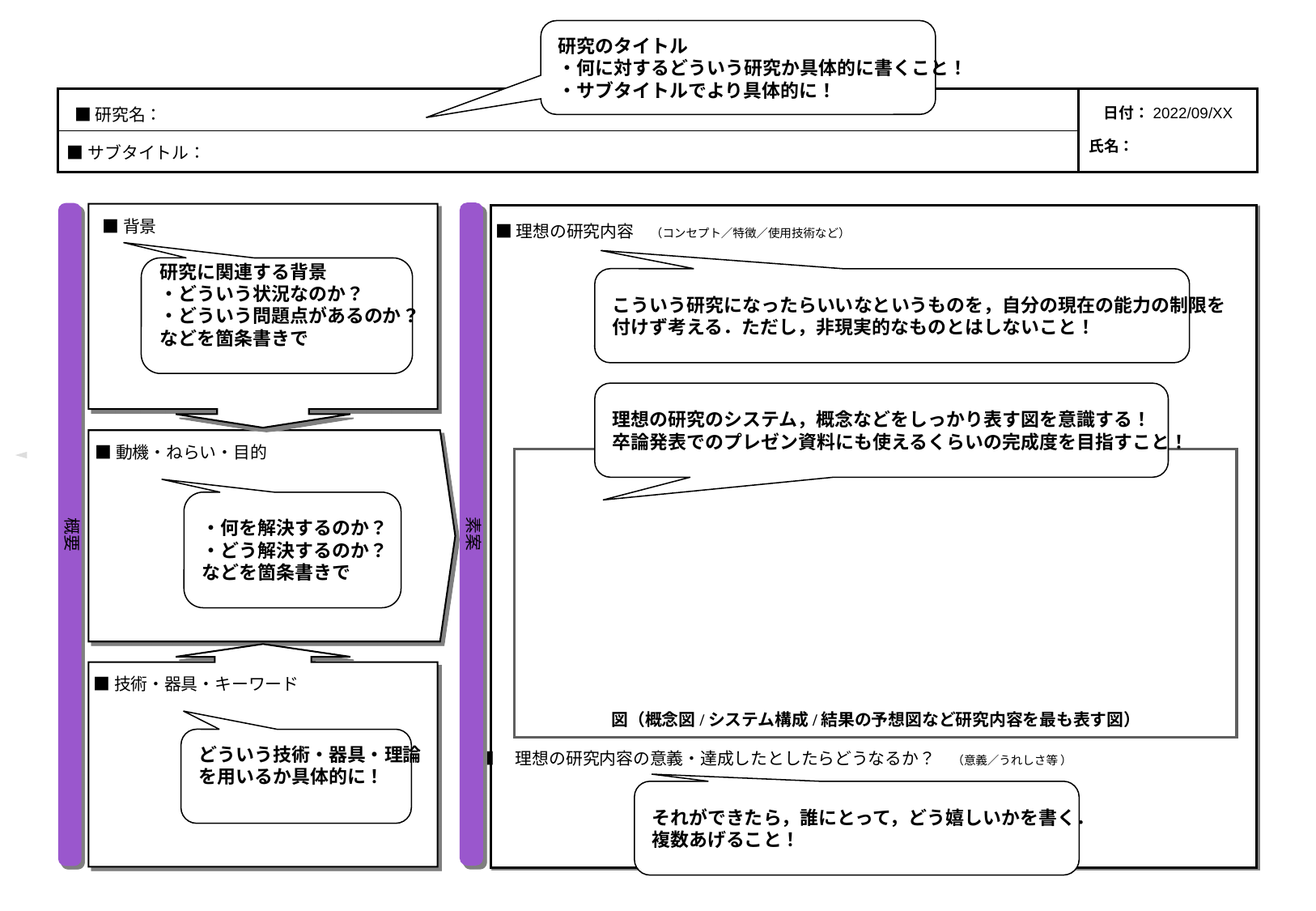

研究のタイトル
・何に対するどういう研究か具体的に書くこと！
・サブタイトルでより具体的に！

■研究名：

■サブタイトル：

日付：2022/09/XX

氏名：
素案

■理想の研究内容　（コンセプト／特徴／使用技術など）
■　理想の研究内容の意義・達成したとしたらどうなるか？　（意義／うれしさ等 ）

図（概念図/システム構成/結果の予想図など研究内容を最も表す図）
概要

■背景

■技術・器具・キーワード

■動機・ねらい・目的
研究に関連する背景
・どういう状況なのか？
・どういう問題点があるのか？
などを箇条書きで

こういう研究になったらいいなというものを，自分の現在の能力の制限を
付けず考える．ただし，非現実的なものとはしないこと！
理想の研究のシステム，概念などをしっかり表す図を意識する！
卒論発表でのプレゼン資料にも使えるくらいの完成度を目指すこと！
・何を解決するのか？
・どう解決するのか？
などを箇条書きで
どういう技術・器具・理論
を用いるか具体的に！

それができたら，誰にとって，どう嬉しいかを書く．
複数あげること！